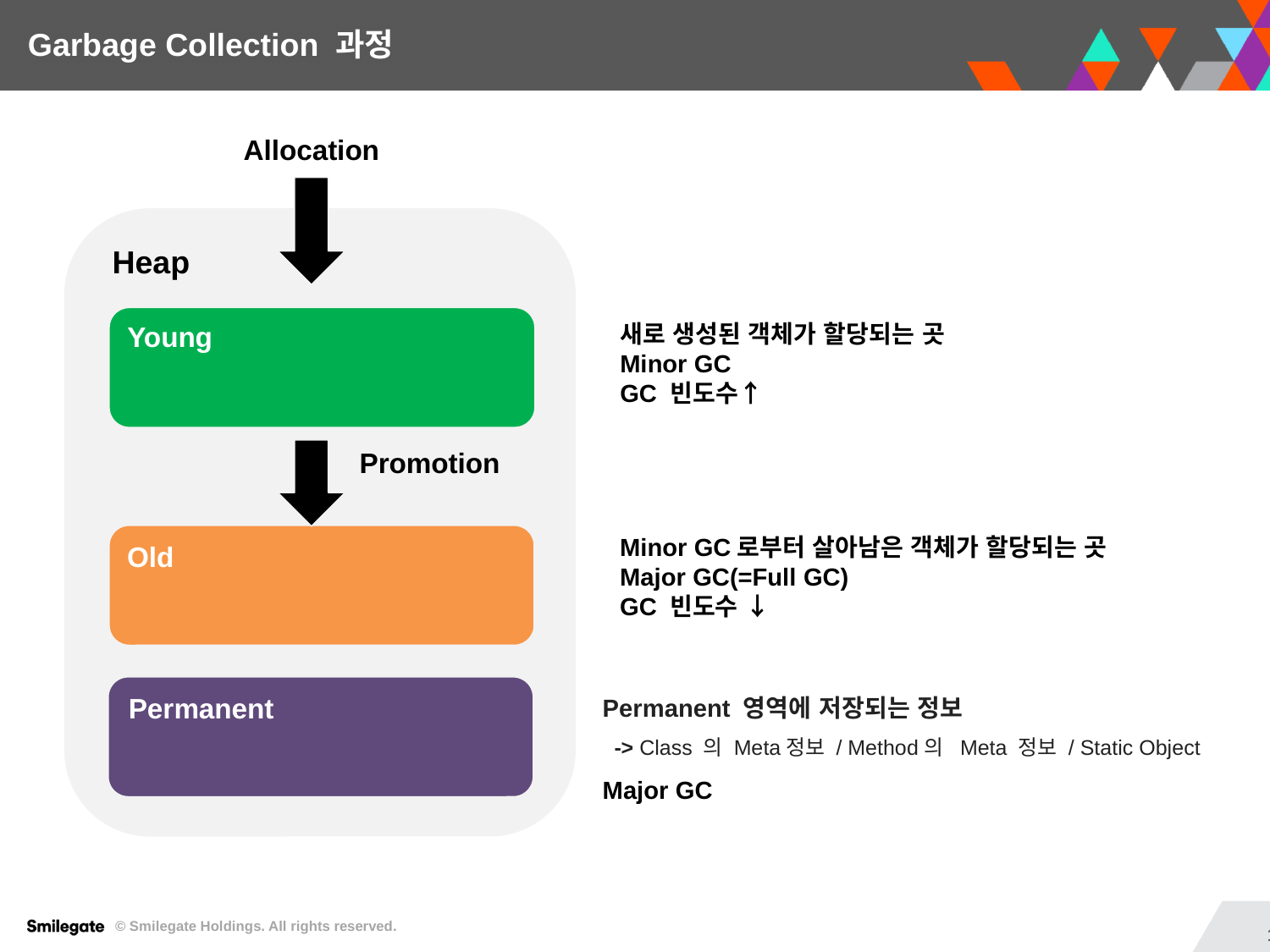

Garbage Collection 과정
Allocation

Heap

Young
새로 생성된 객체가 할당되는 곳
Minor GC
GC 빈도수↑
Promotion

Old
Minor GC로부터 살아남은 객체가 할당되는 곳
Major GC(=Full GC)
GC 빈도수 ↓
Permanent 영역에 저장되는 정보
  -> Class 의 Meta정보 / Method의  Meta 정보 / Static Object
Major GC

Permanent